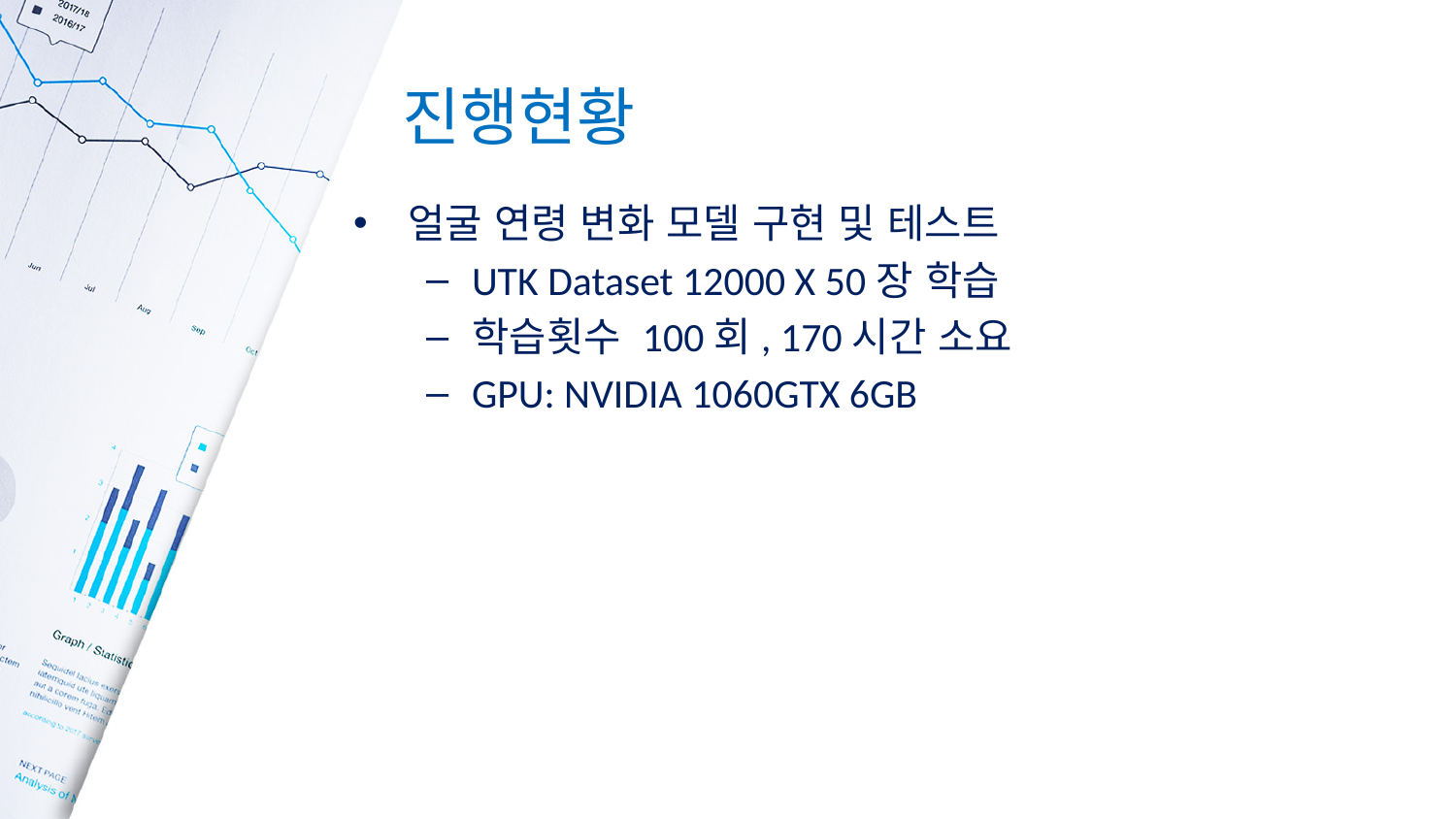

# 진행현황
얼굴 연령 변화 모델 구현 및 테스트
UTK Dataset 12000 X 50장 학습
학습횟수 100회, 170시간 소요
GPU: NVIDIA 1060GTX 6GB